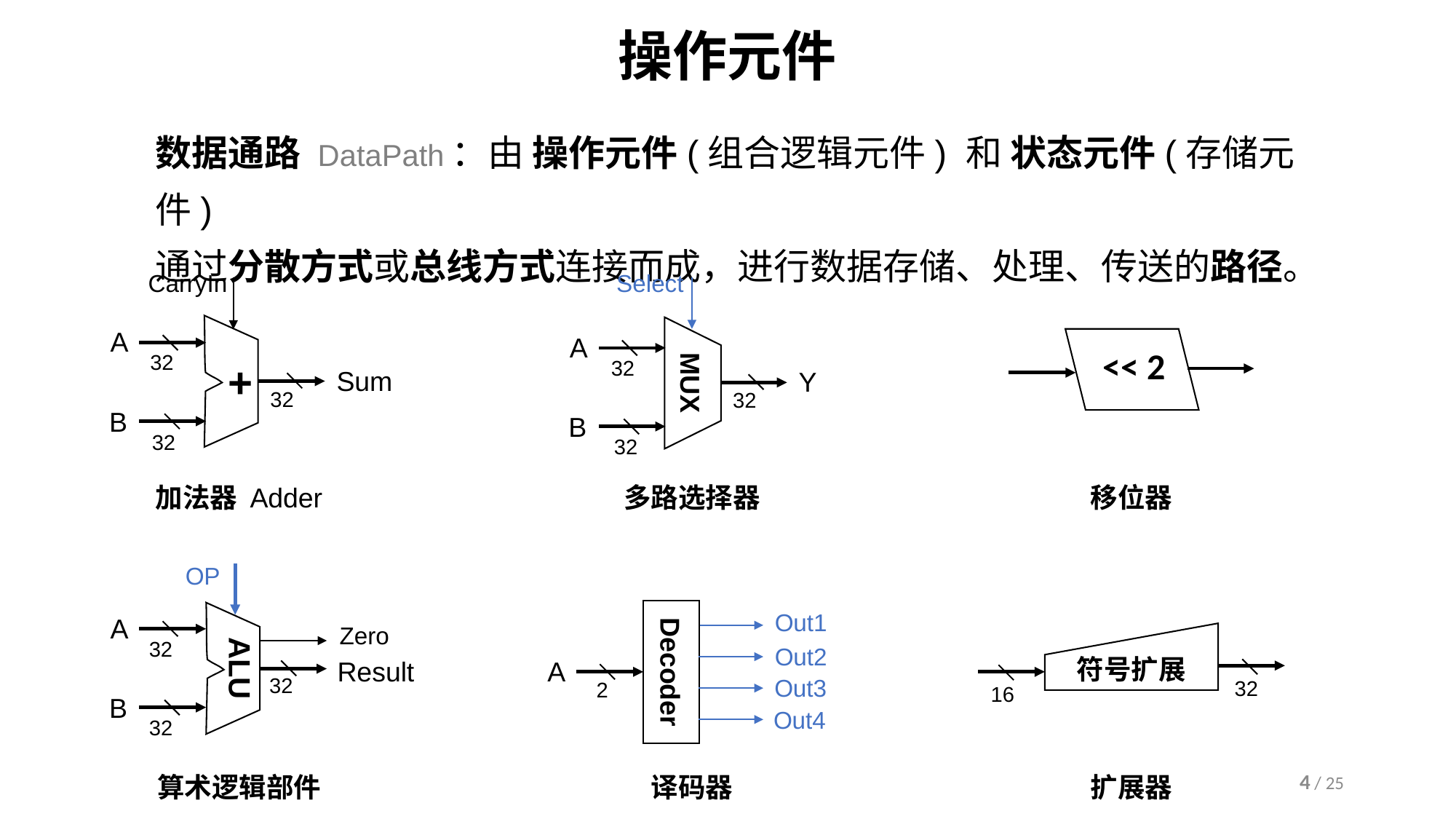

# 操作元件
数据通路 DataPath：由 操作元件(组合逻辑元件) 和 状态元件(存储元件)
通过分散方式或总线方式连接而成，进行数据存储、处理、传送的路径。
CarryIn
A
32
+

Sum
32
B
32
加法器 Adder
Select
A
32
MUX
Y
32
B
32
多路选择器

<< 2
移位器
OP
A
Zero
32

ALU
Result
32
B
32
算术逻辑部件
Out1
Out2
Decoder
A
Out3
2
Out4
译码器
符号扩展
32
16
扩展器
4 / 25